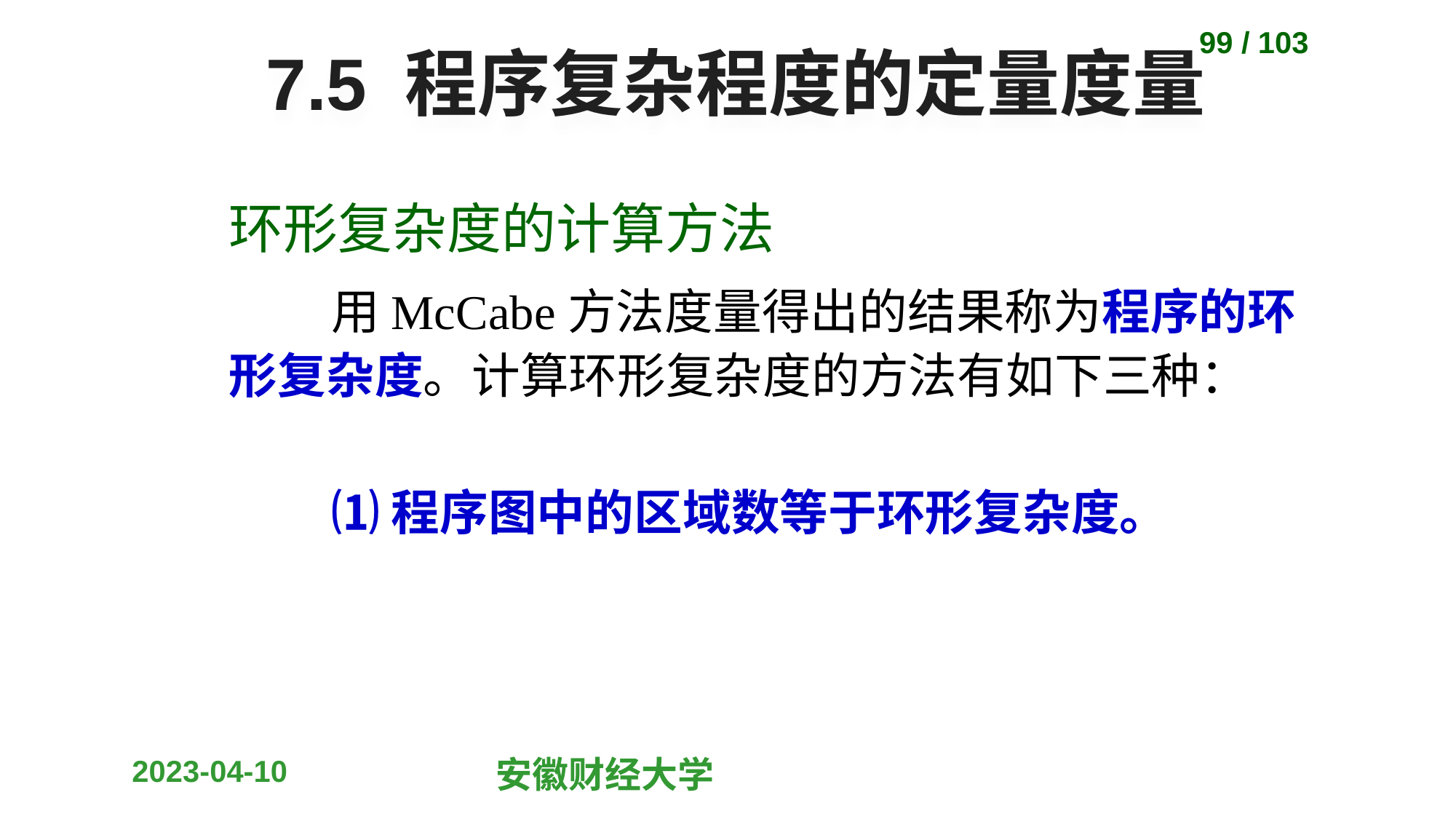

99 / 103
# 7.5 程序复杂程度的定量度量
环形复杂度的计算方法
用McCabe方法度量得出的结果称为程序的环形复杂度。计算环形复杂度的方法有如下三种：
⑴程序图中的区域数等于环形复杂度。
2023-04-10
安徽财经大学